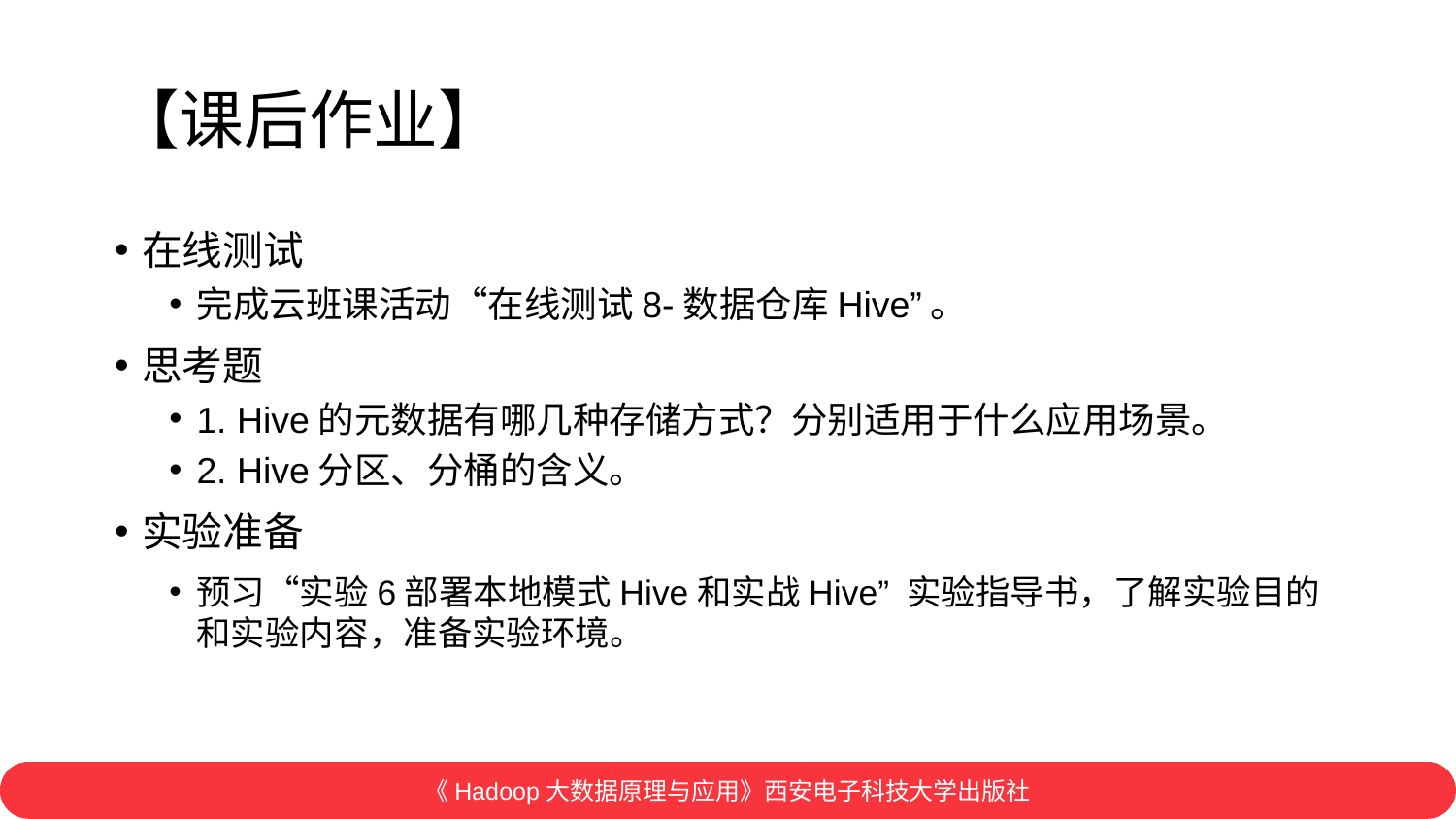

# 【课后作业】
在线测试
完成云班课活动“在线测试8-数据仓库Hive”。
思考题
1. Hive的元数据有哪几种存储方式？分别适用于什么应用场景。
2. Hive分区、分桶的含义。
实验准备
预习“实验6部署本地模式Hive和实战Hive” 实验指导书，了解实验目的和实验内容，准备实验环境。